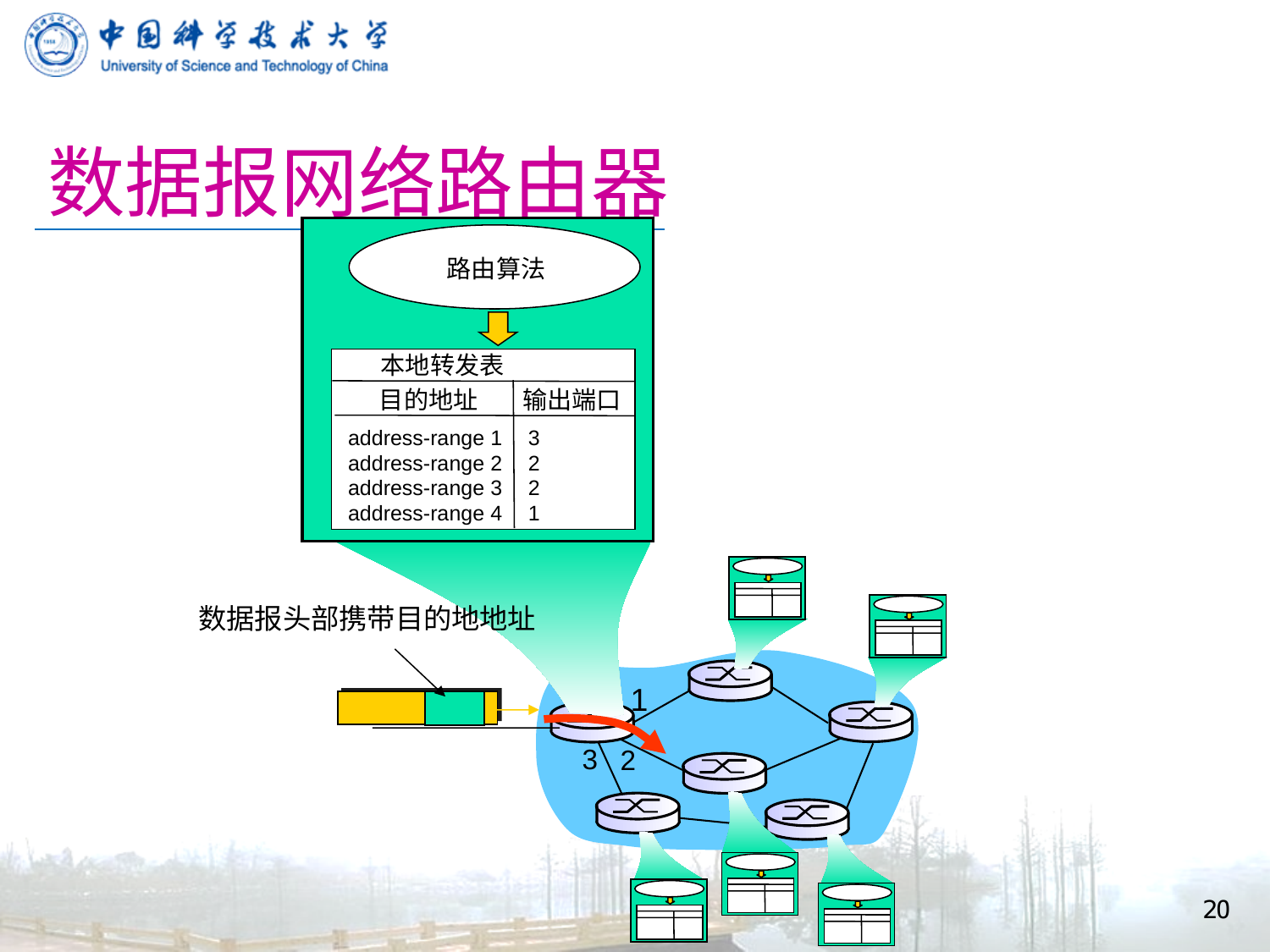

# 数据报网络路由器

路由算法

本地转发表

目的地址
输出端口

address-range 1
address-range 2
address-range 3
address-range 4
3
2
2
1

数据报头部携带目的地地址

1
3
2

20